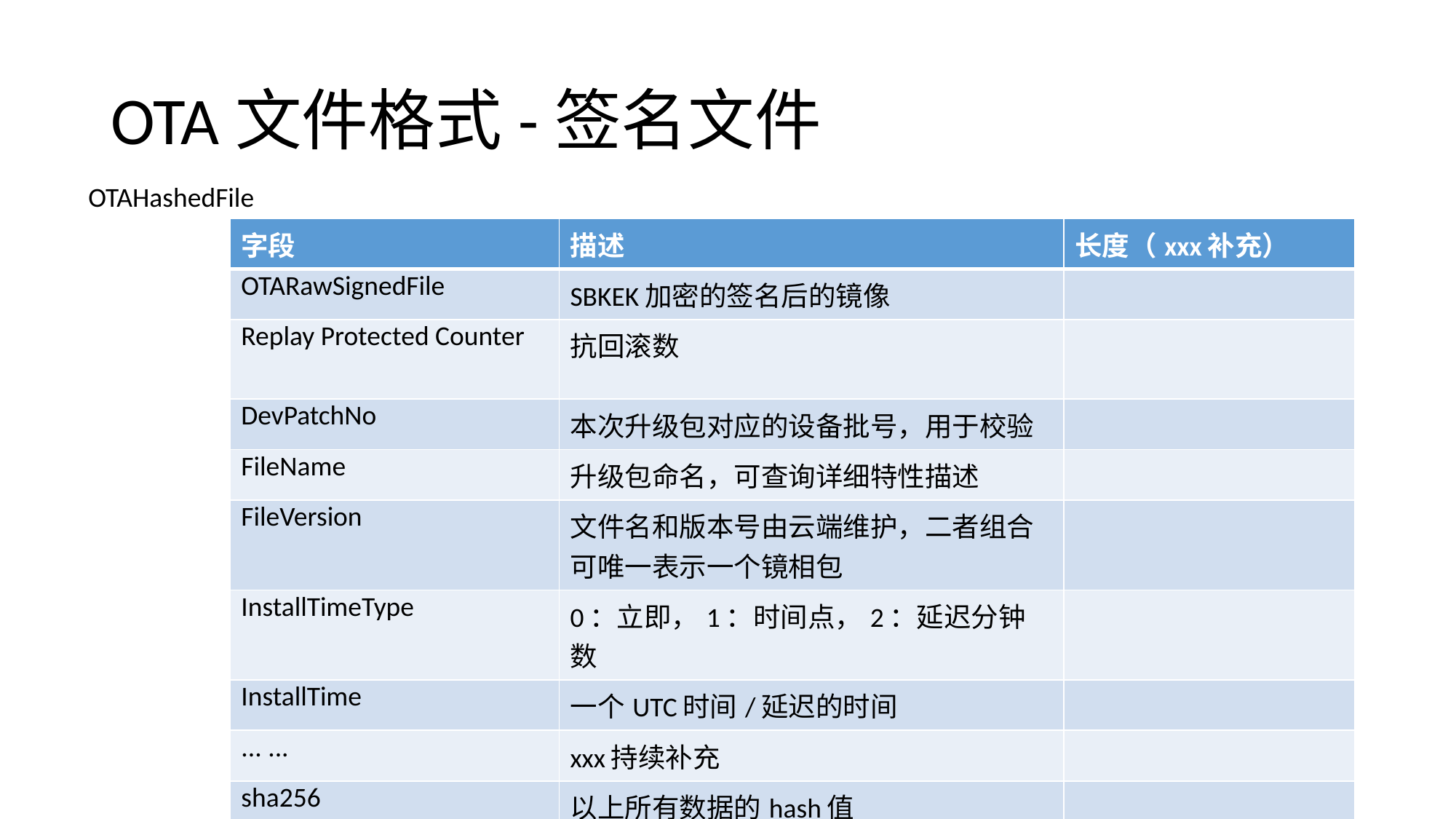

# OTA文件格式-签名文件
OTAHashedFile
| 字段 | 描述 | 长度（xxx补充） |
| --- | --- | --- |
| OTARawSignedFile | SBKEK加密的签名后的镜像 |  |
| Replay Protected Counter | 抗回滚数 |  |
| DevPatchNo | 本次升级包对应的设备批号，用于校验 |  |
| FileName | 升级包命名，可查询详细特性描述 |  |
| FileVersion | 文件名和版本号由云端维护，二者组合可唯一表示一个镜相包 |  |
| InstallTimeType | 0：立即，1：时间点，2：延迟分钟数 |  |
| InstallTime | 一个UTC时间/延迟的时间 |  |
| ... ... | xxx持续补充 |  |
| sha256 | 以上所有数据的hash值 |  |